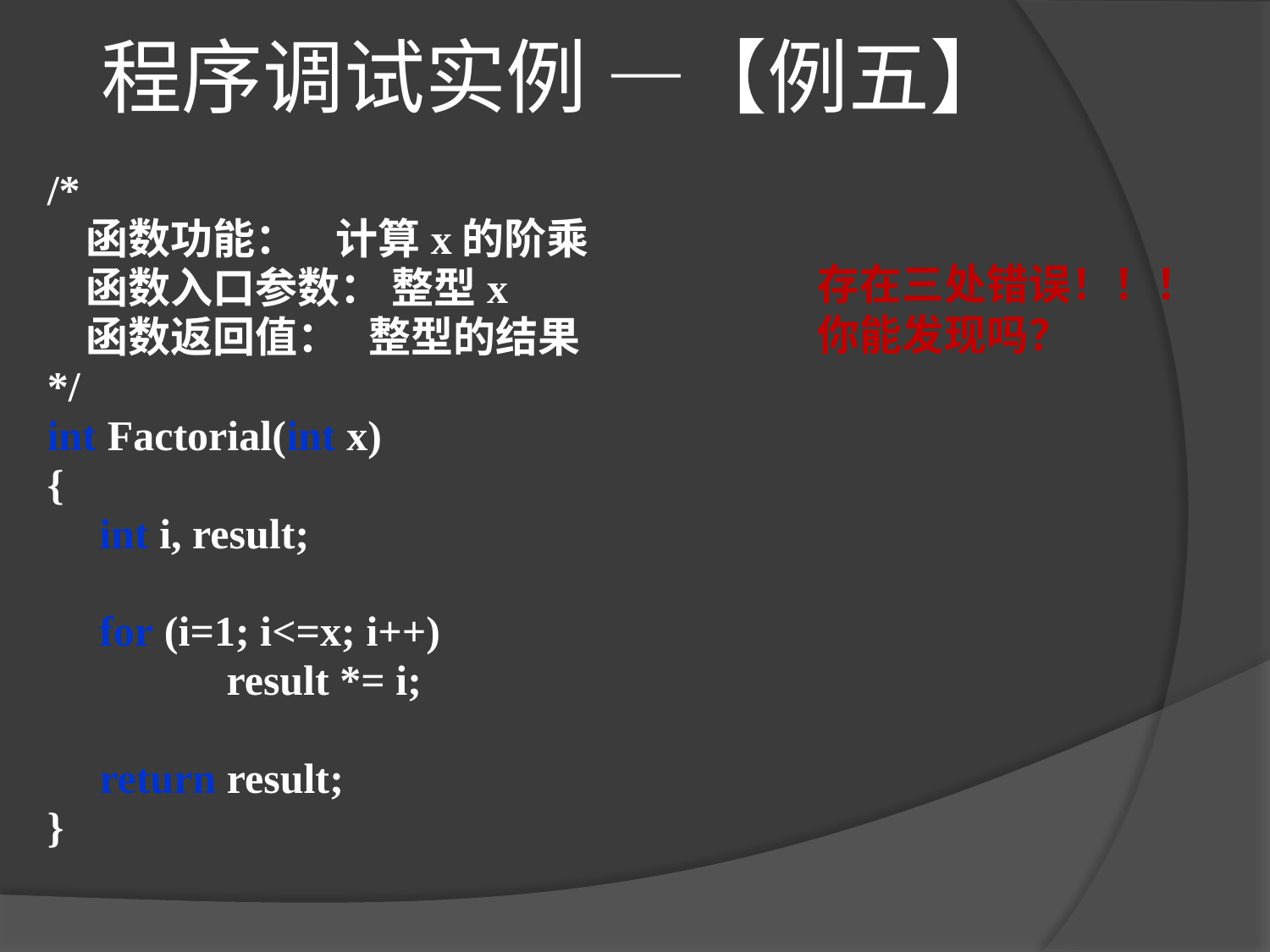

# 程序调试实例 —【例五】
/*
   函数功能：    计算x的阶乘
   函数入口参数： 整型x
   函数返回值：   整型的结果
*/
int Factorial(int x)
{
	int i, result;

	for (i=1; i<=x; i++)
		result *= i;

	return result;
}
存在三处错误！！！你能发现吗？